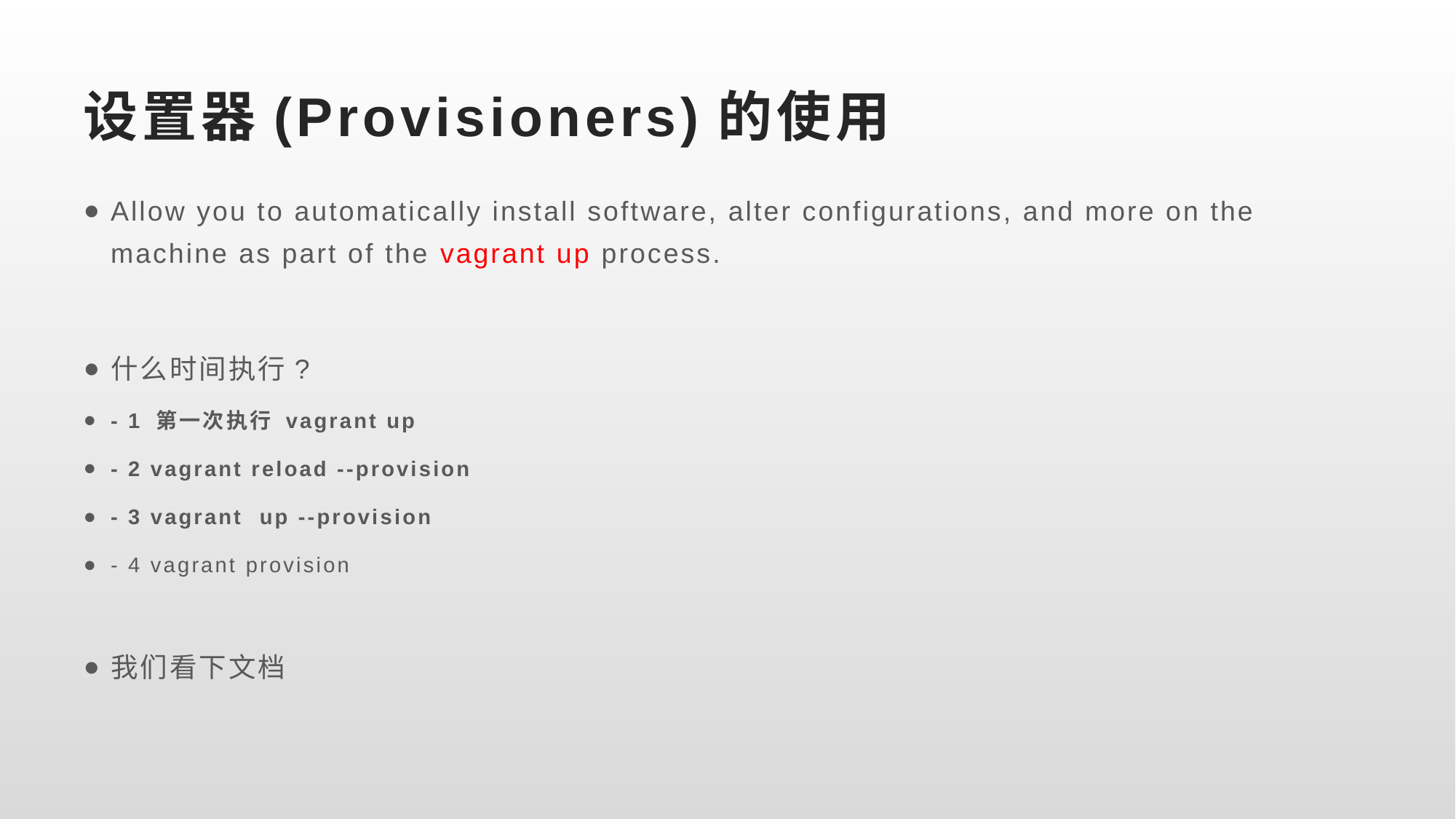

# 设置器(Provisioners)的使用
Allow you to automatically install software, alter configurations, and more on the machine as part of the vagrant up process.

什么时间执行?
- 1 第一次执行 vagrant up
- 2 vagrant reload --provision
- 3 vagrant  up --provision
- 4 vagrant provision

我们看下文档